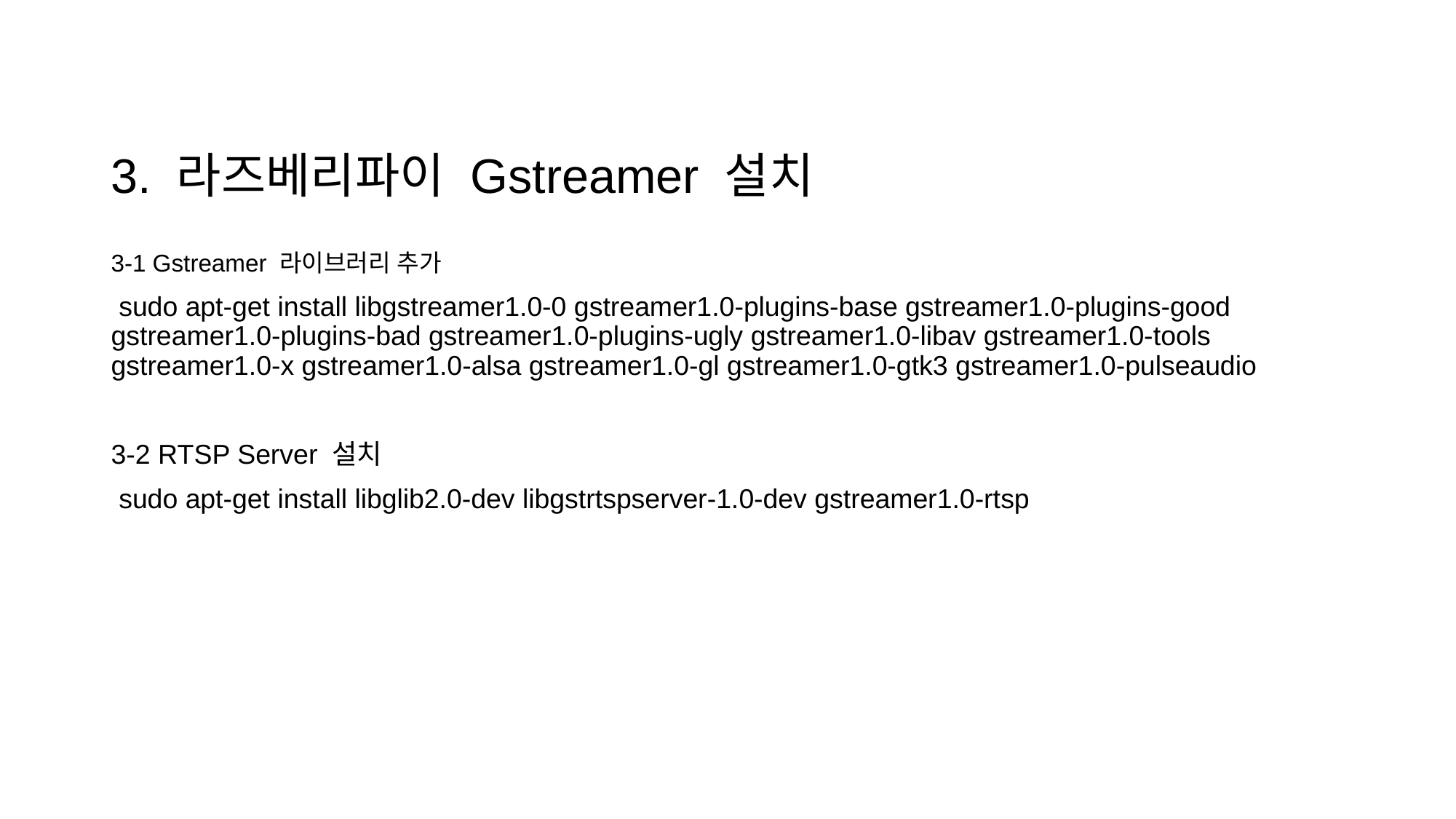

# 3. 라즈베리파이 Gstreamer 설치
3-1 Gstreamer 라이브러리 추가
 sudo apt-get install libgstreamer1.0-0 gstreamer1.0-plugins-base gstreamer1.0-plugins-good gstreamer1.0-plugins-bad gstreamer1.0-plugins-ugly gstreamer1.0-libav gstreamer1.0-tools gstreamer1.0-x gstreamer1.0-alsa gstreamer1.0-gl gstreamer1.0-gtk3 gstreamer1.0-pulseaudio

3-2 RTSP Server 설치
 sudo apt-get install libglib2.0-dev libgstrtspserver-1.0-dev gstreamer1.0-rtsp